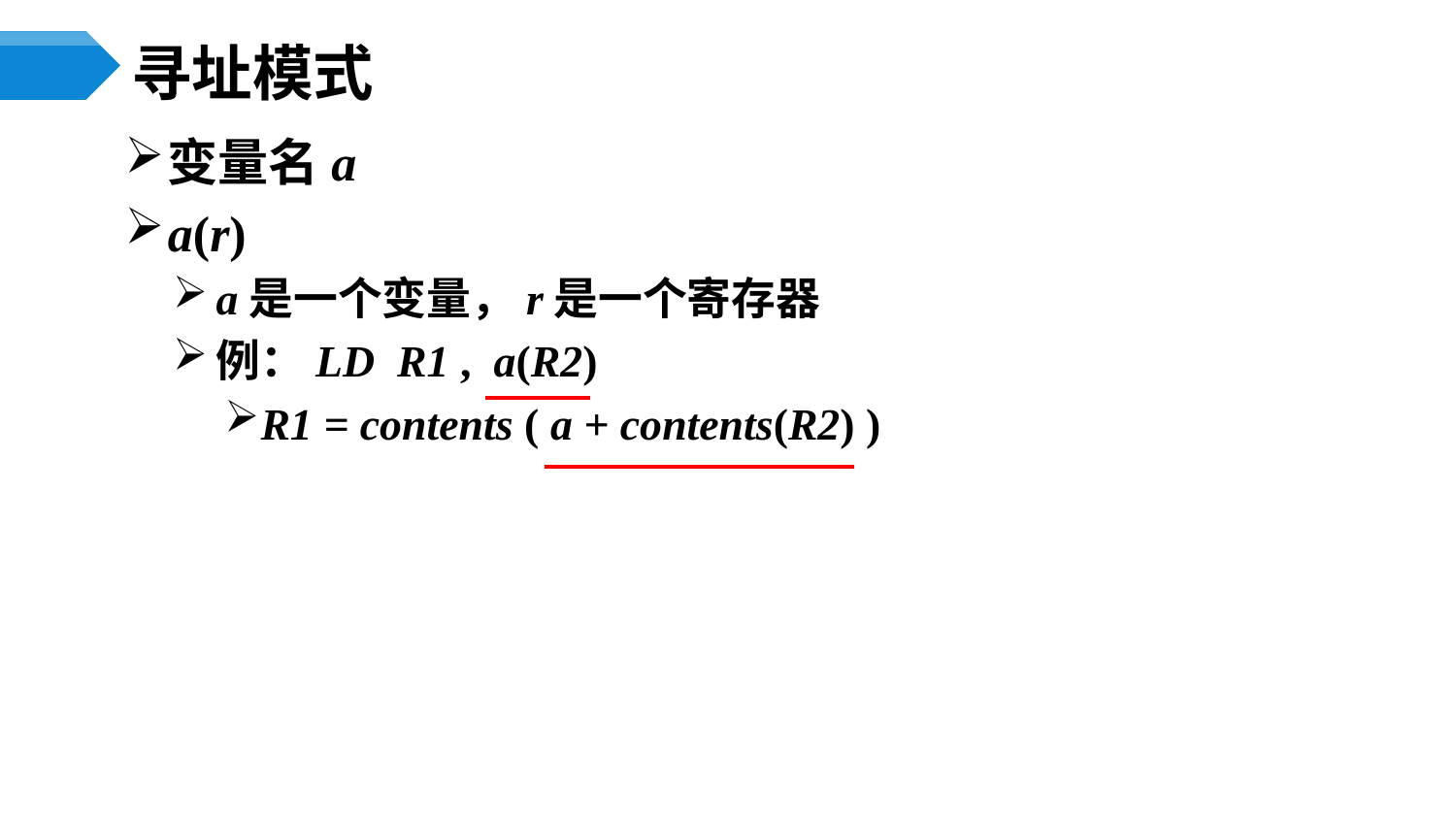

# 寻址模式
变量名a
a(r)
a是一个变量，r是一个寄存器
例：LD  R1 ,  a(R2)
R1 = contents ( a + contents(R2) )